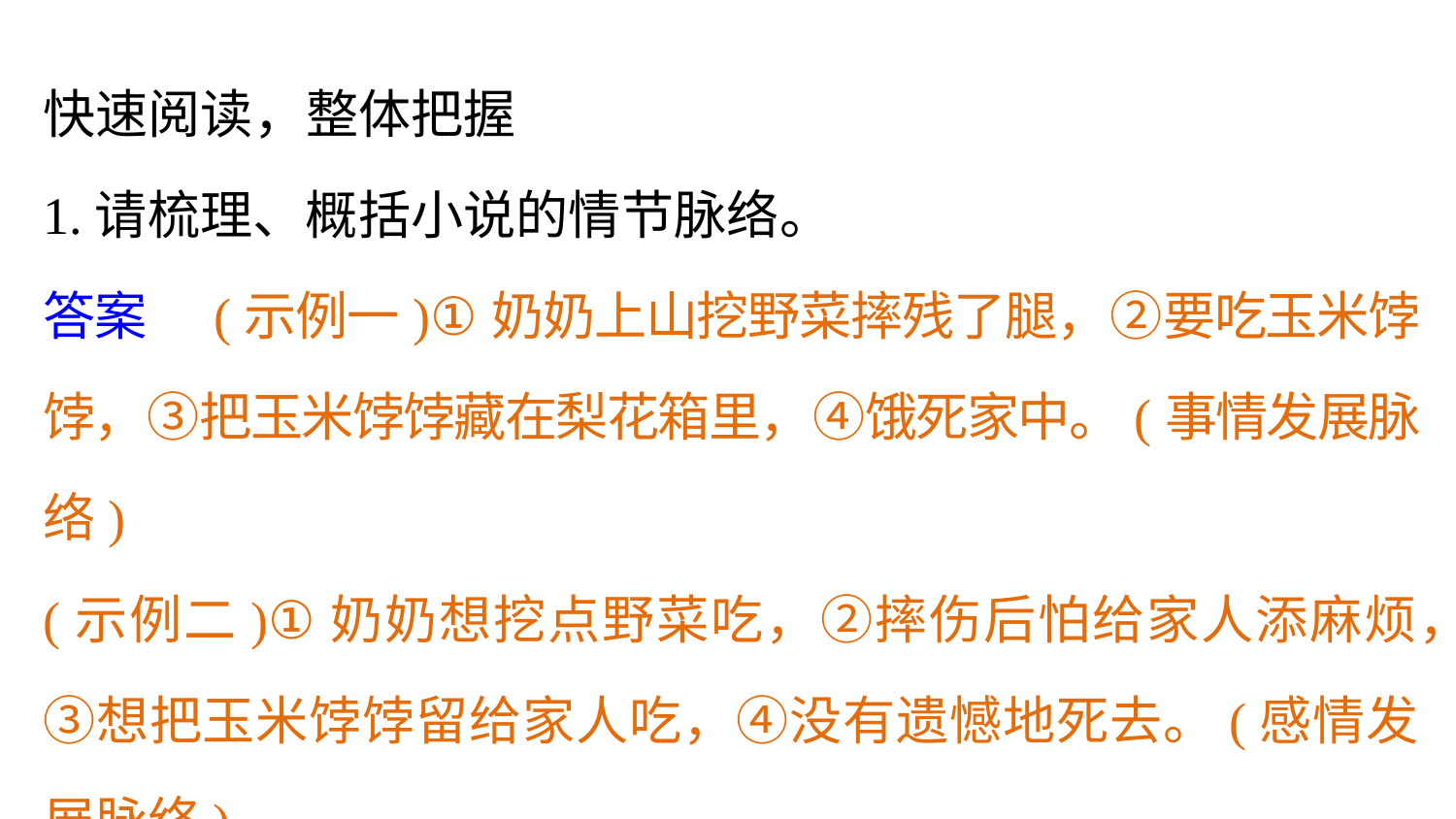

快速阅读，整体把握
1.请梳理、概括小说的情节脉络。
答案　(示例一)①奶奶上山挖野菜摔残了腿，②要吃玉米饽饽，③把玉米饽饽藏在梨花箱里，④饿死家中。(事情发展脉络)
(示例二)①奶奶想挖点野菜吃，②摔伤后怕给家人添麻烦，③想把玉米饽饽留给家人吃，④没有遗憾地死去。(感情发展脉络)